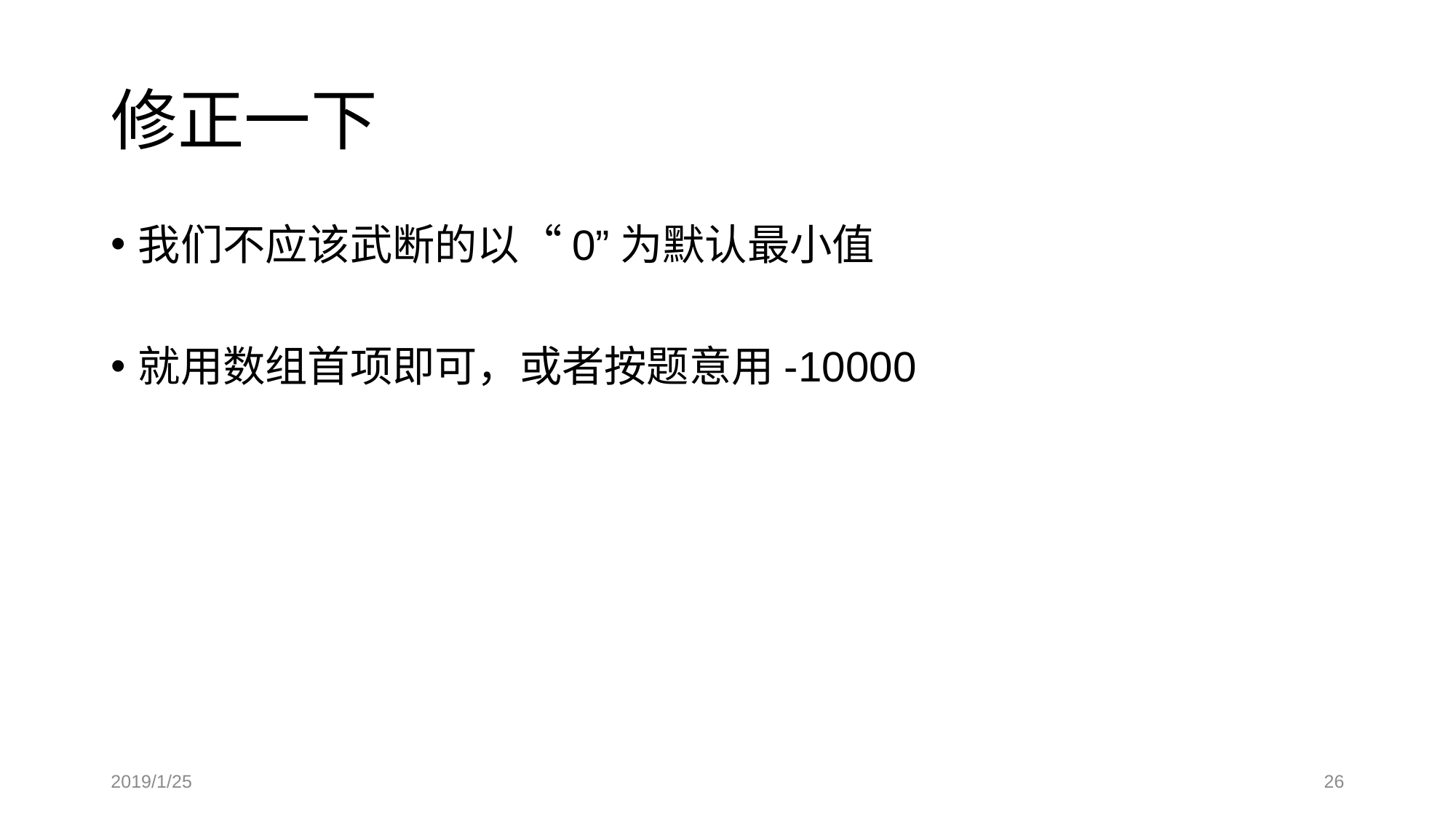

# 修正一下
我们不应该武断的以“0”为默认最小值

就用数组首项即可，或者按题意用-10000
2019/1/25
26